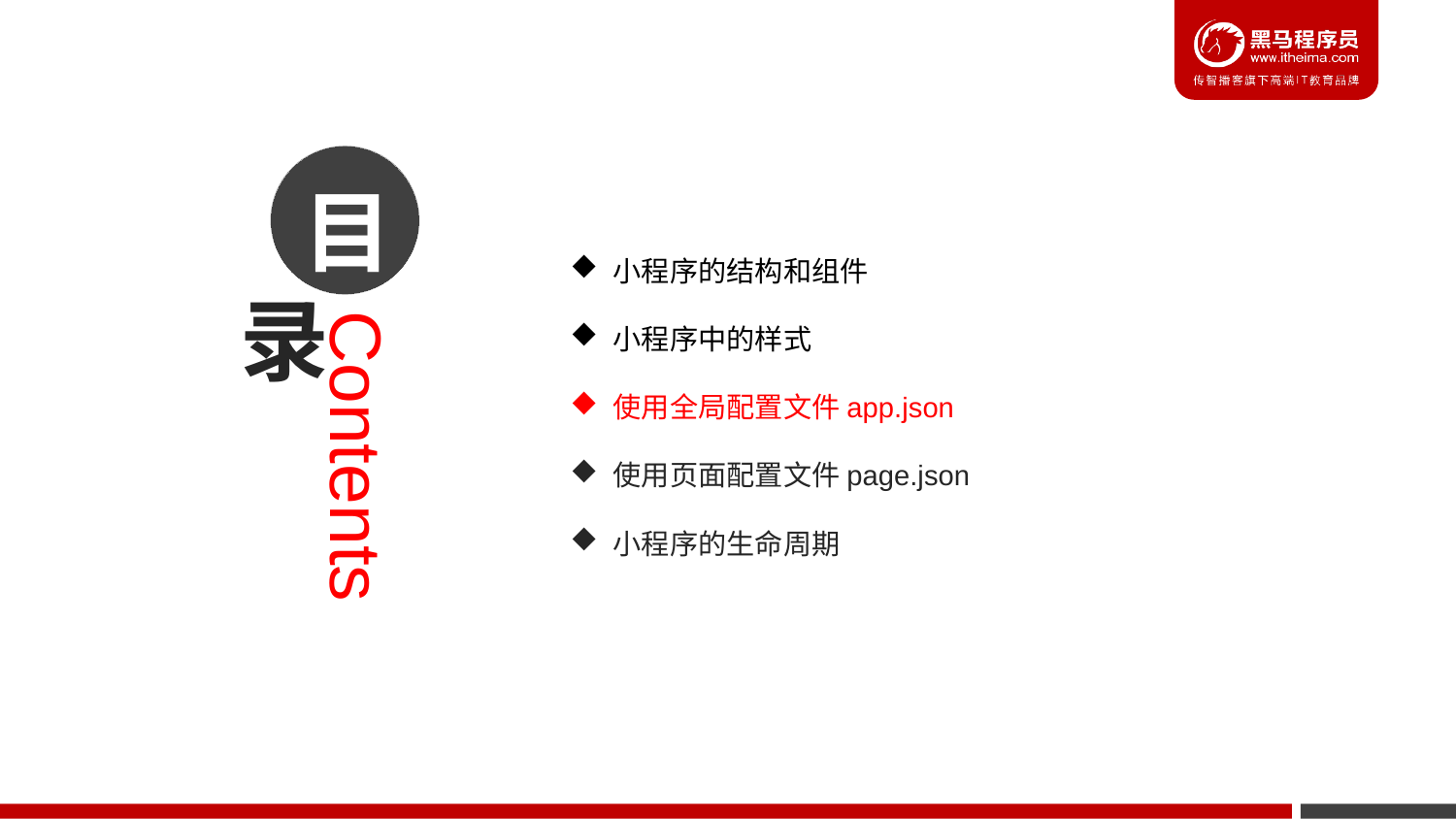

小程序的结构和组件
小程序中的样式
使用全局配置文件app.json
使用页面配置文件page.json
小程序的生命周期